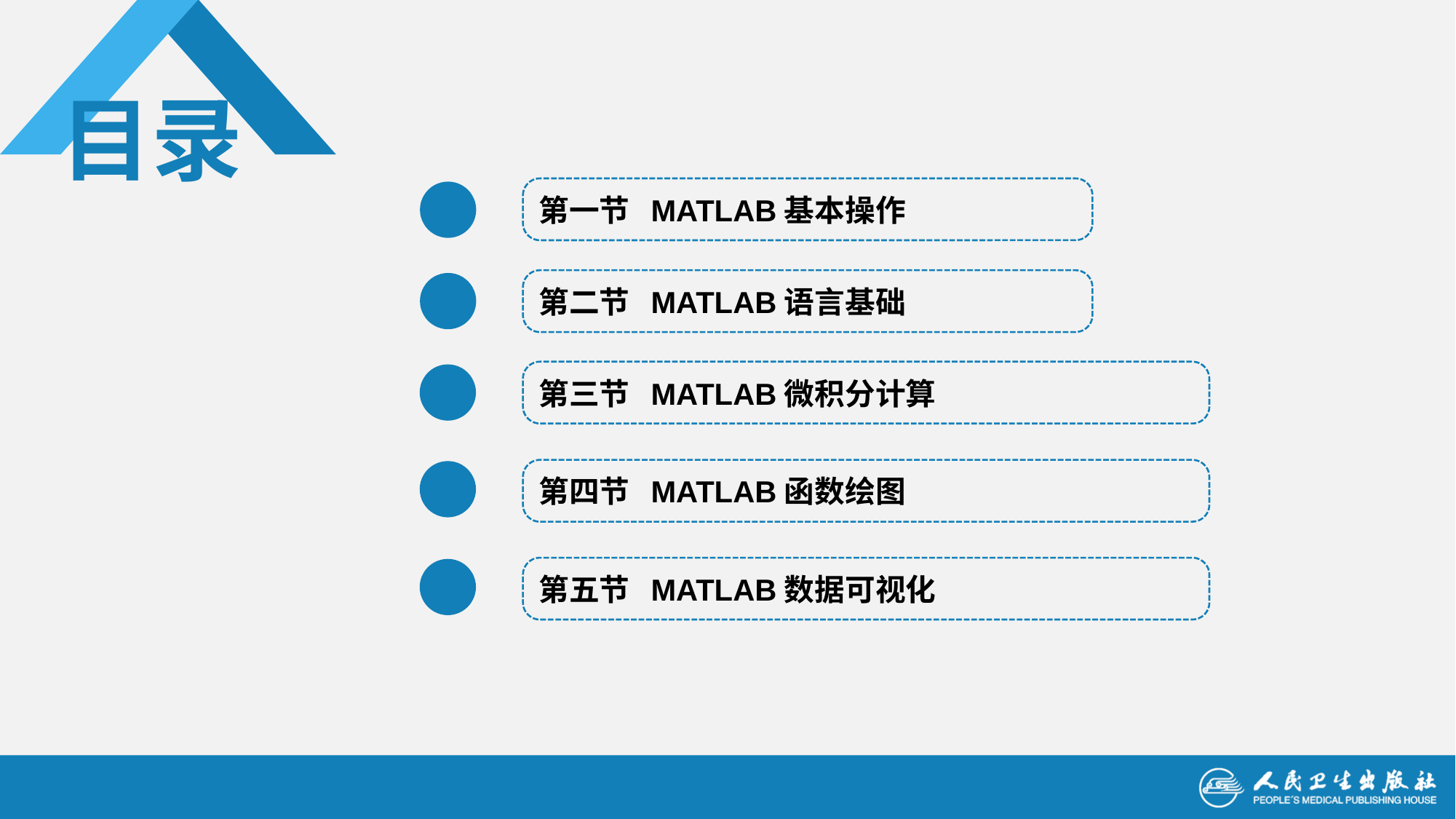

第一节  MATLAB基本操作

第二节  MATLAB语言基础

第三节  MATLAB微积分计算

第四节  MATLAB函数绘图

第五节  MATLAB数据可视化